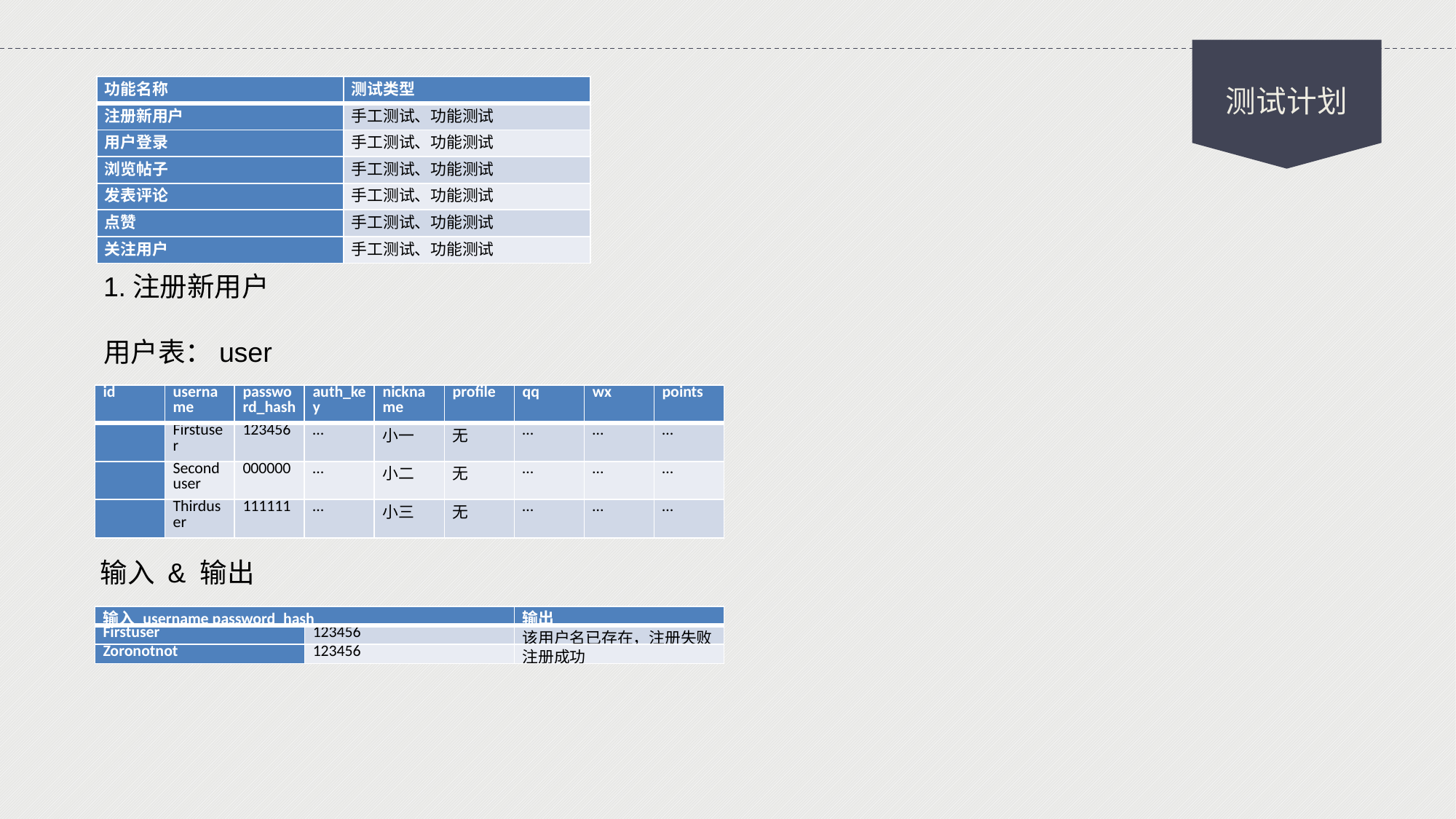

| 功能名称 | 测试类型 |
| --- | --- |
| 注册新用户 | 手工测试、功能测试 |
| 用户登录 | 手工测试、功能测试 |
| 浏览帖子 | 手工测试、功能测试 |
| 发表评论 | 手工测试、功能测试 |
| 点赞 | 手工测试、功能测试 |
| 关注用户 | 手工测试、功能测试 |
测试计划
1.注册新用户

用户表：user

| id | username | password\_hash | auth\_key | nickname | profile | qq | wx | points |
| --- | --- | --- | --- | --- | --- | --- | --- | --- |
|  | Firstuser | 123456 | … | 小一 | 无 | … | … | … |
|  | Seconduser | 000000 | … | 小二 | 无 | … | … | … |
|  | Thirduser | 111111 | … | 小三 | 无 | … | … | … |
输入 & 输出
| 输入 username password\_hash |  | 输出 |
| --- | --- | --- |
| Firstuser | 123456 | 该用户名已存在，注册失败 |
| Zoronotnot | 123456 | 注册成功 |